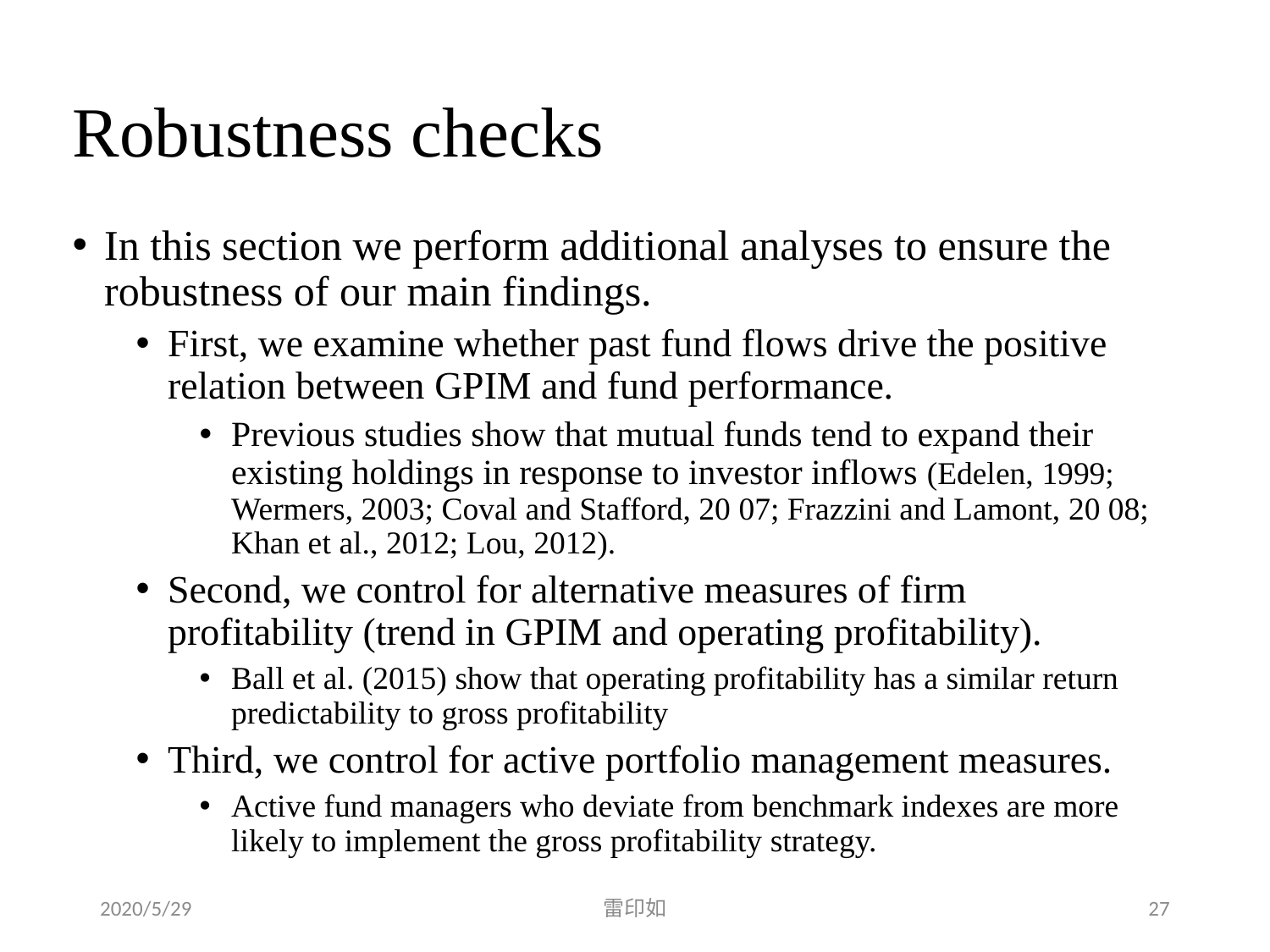

# Robustness checks
In this section we perform additional analyses to ensure the robustness of our main findings.
First, we examine whether past fund flows drive the positive relation between GPIM and fund performance.
Previous studies show that mutual funds tend to expand their existing holdings in response to investor inflows (Edelen, 1999; Wermers, 2003; Coval and Stafford, 20 07; Frazzini and Lamont, 20 08; Khan et al., 2012; Lou, 2012).
Second, we control for alternative measures of firm profitability (trend in GPIM and operating profitability).
Ball et al. (2015) show that operating profitability has a similar return predictability to gross profitability
Third, we control for active portfolio management measures.
Active fund managers who deviate from benchmark indexes are more likely to implement the gross profitability strategy.
2020/5/29
雷印如
27